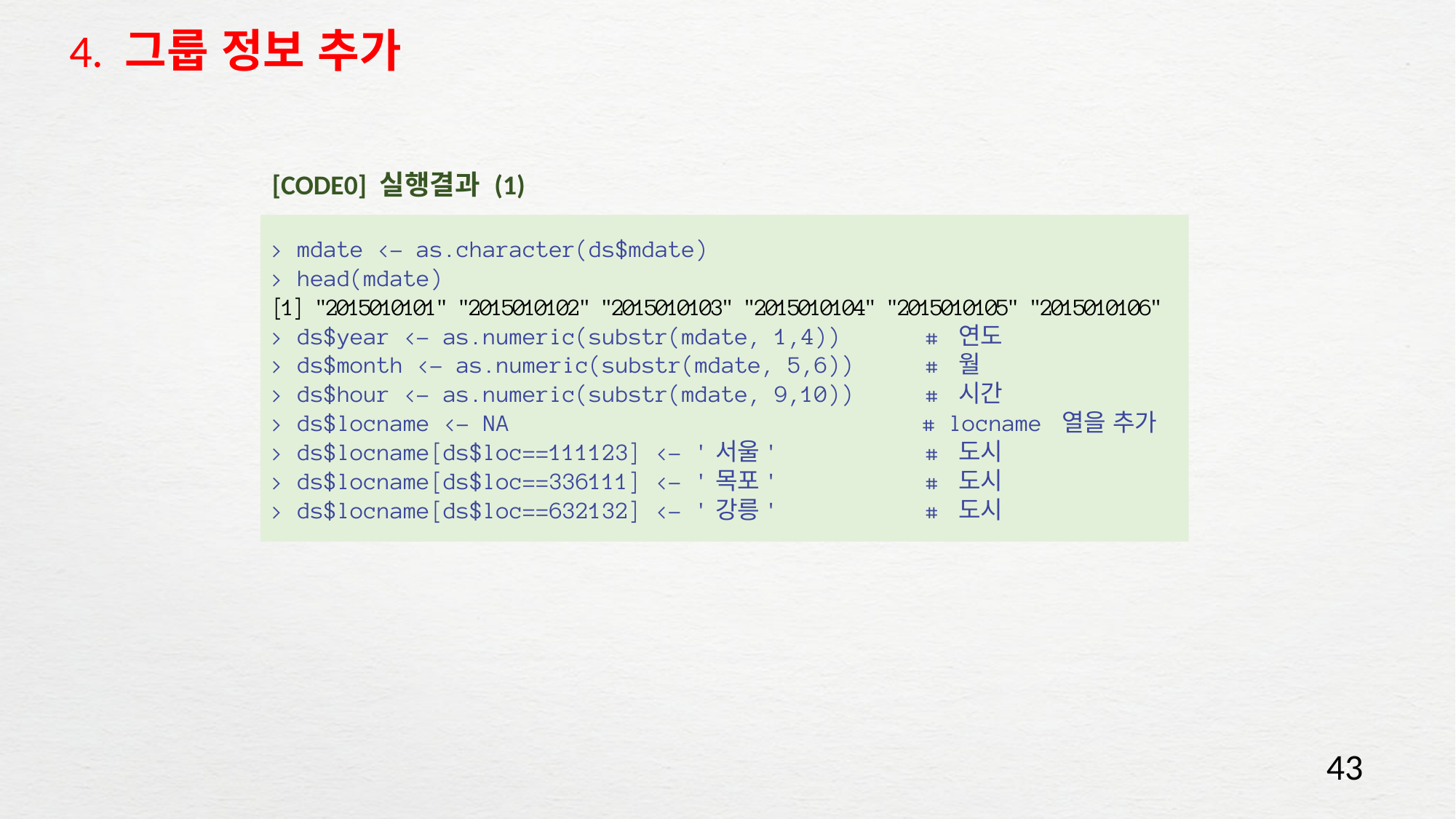

# 4. 그룹 정보 추가
[CODE0] 실행결과 (1)
> mdate <- as.character(ds$mdate)
> head(mdate)
[1] "2015010101" "2015010102" "2015010103" "2015010104" "2015010105" "2015010106"
> ds$year <- as.numeric(substr(mdate, 1,4)) 	# 연도
> ds$month <- as.numeric(substr(mdate, 5,6)) 	# 월
> ds$hour <- as.numeric(substr(mdate, 9,10)) 	# 시간
> ds$locname <- NA 			        # locname 열을 추가
> ds$locname[ds$loc==111123] <- '서울' 		# 도시
> ds$locname[ds$loc==336111] <- '목포' 		# 도시
> ds$locname[ds$loc==632132] <- '강릉' 		# 도시
43
43